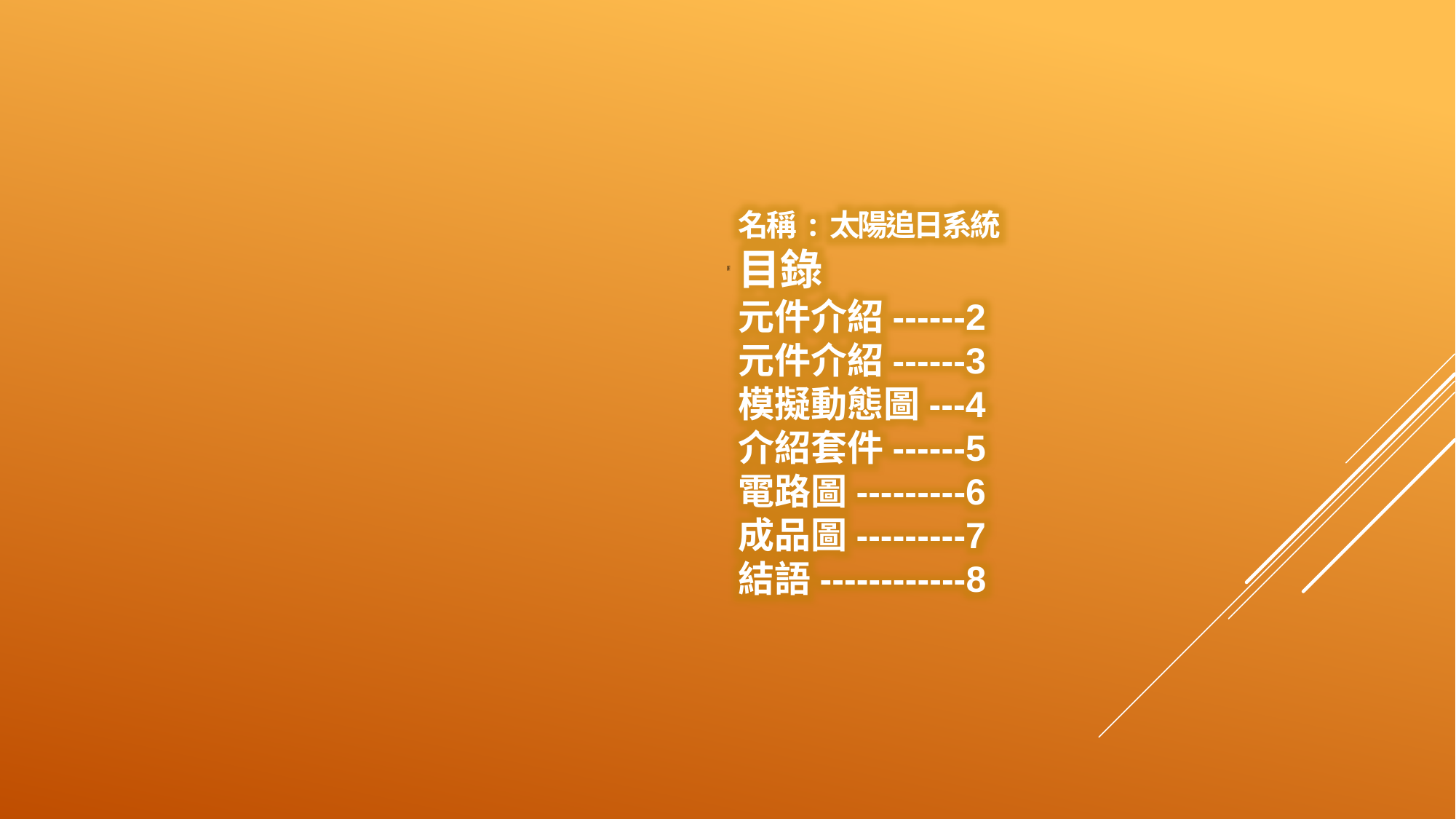

名稱:太陽追日系統
目錄
元件介紹------2
元件介紹------3
模擬動態圖---4
介紹套件------5
電路圖---------6
成品圖---------7
結語------------8